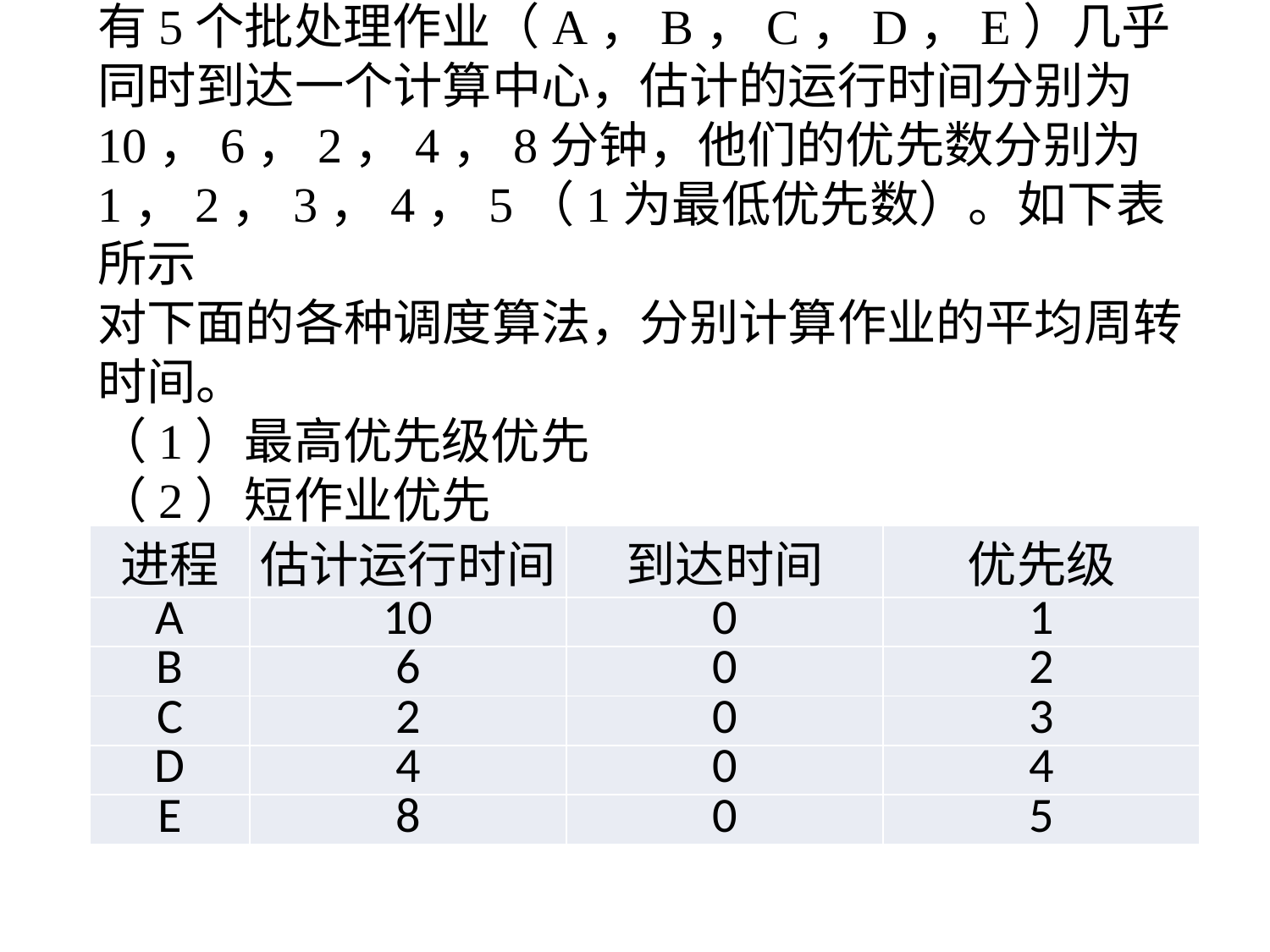

有5个批处理作业（A，B，C，D，E）几乎同时到达一个计算中心，估计的运行时间分别为10，6，2，4，8分钟，他们的优先数分别为1，2，3，4，5（1为最低优先数）。如下表所示
对下面的各种调度算法，分别计算作业的平均周转时间。
（1）最高优先级优先
（2）短作业优先
| 进程 | 估计运行时间 | 到达时间 | 优先级 |
| --- | --- | --- | --- |
| A | 10 | 0 | 1 |
| B | 6 | 0 | 2 |
| C | 2 | 0 | 3 |
| D | 4 | 0 | 4 |
| E | 8 | 0 | 5 |